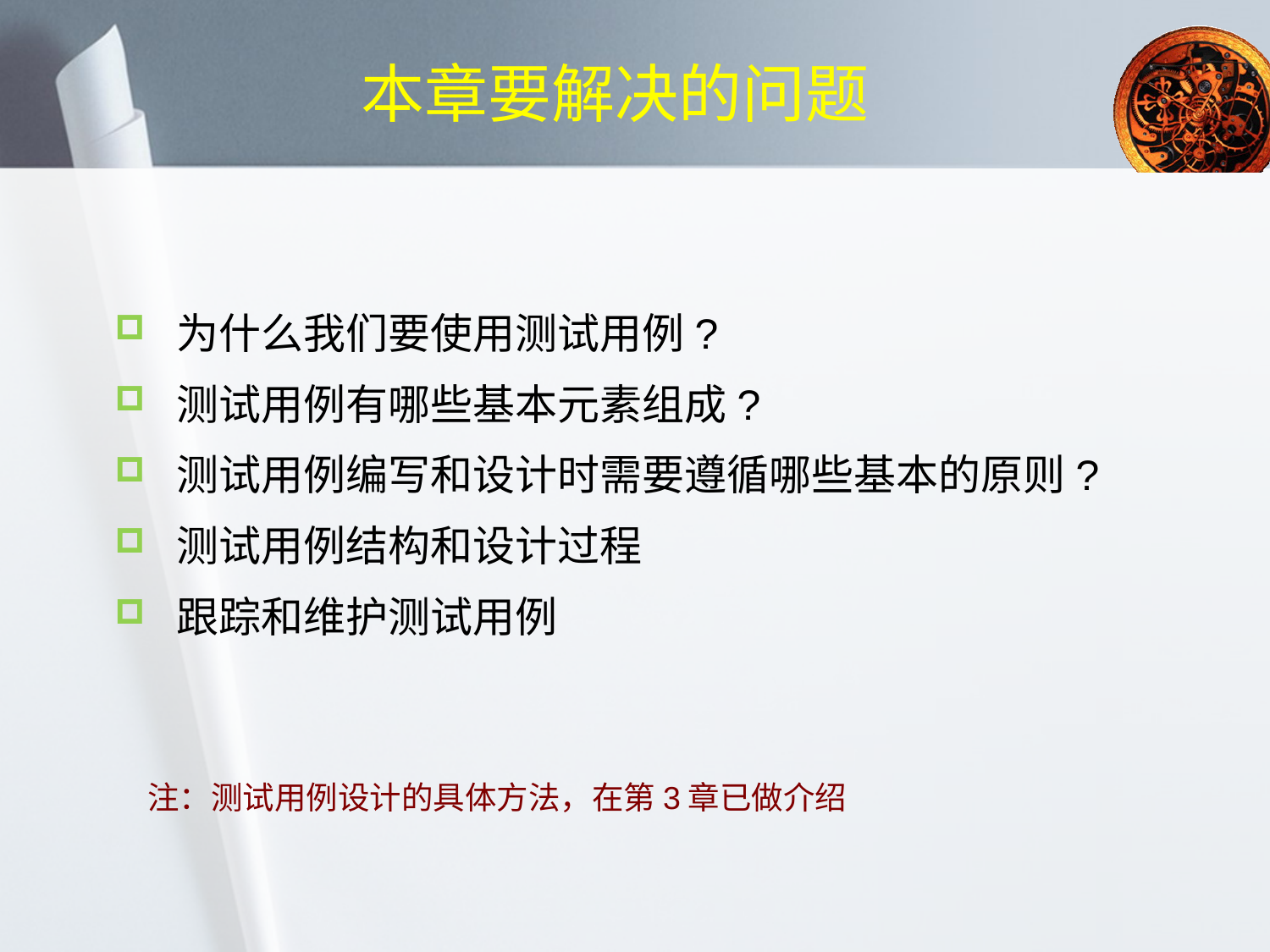

# 本章要解决的问题
为什么我们要使用测试用例?
测试用例有哪些基本元素组成?
测试用例编写和设计时需要遵循哪些基本的原则?
测试用例结构和设计过程
跟踪和维护测试用例
注：测试用例设计的具体方法，在第3章已做介绍